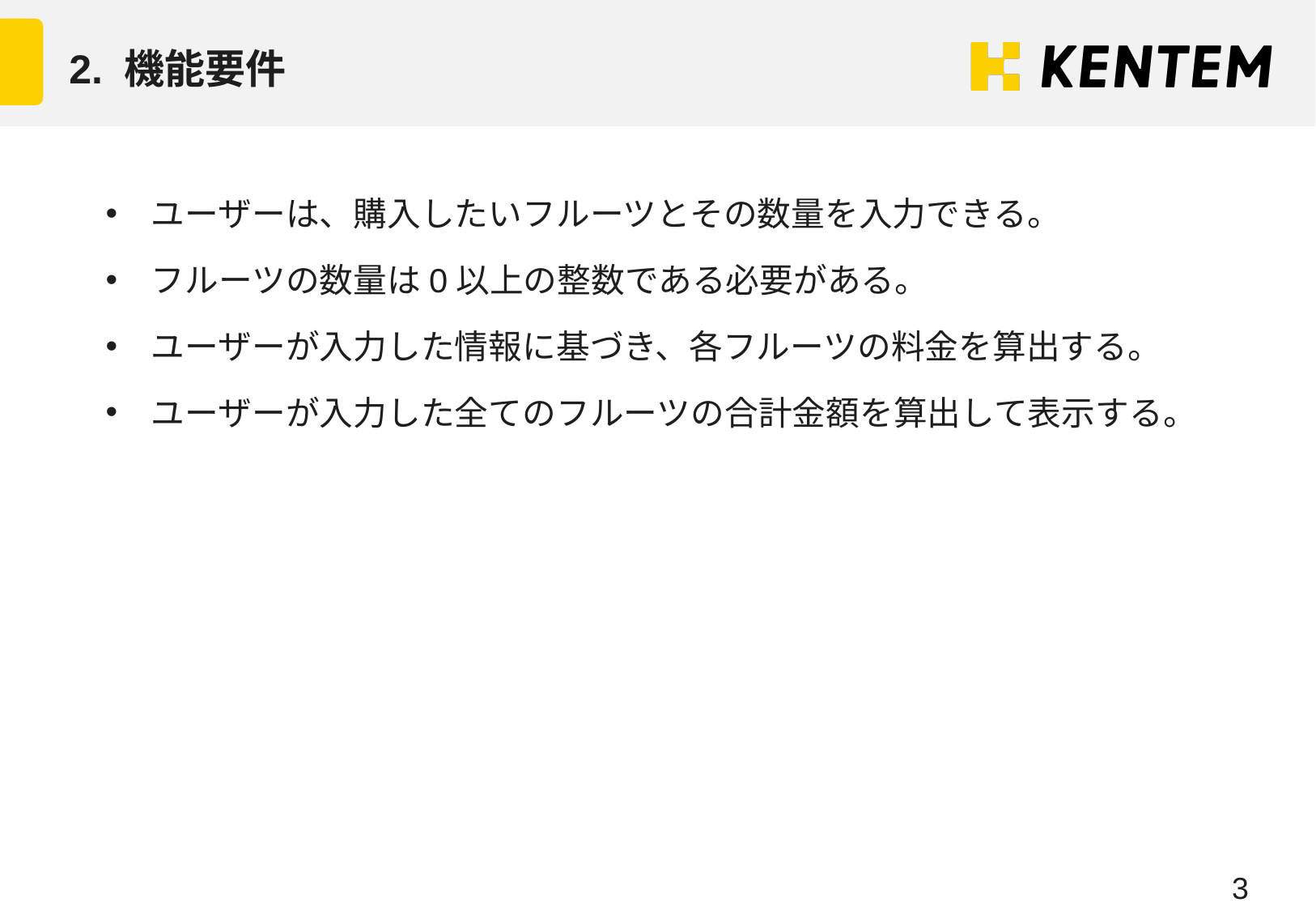

# 2. 機能要件
ユーザーは、購入したいフルーツとその数量を入力できる。
フルーツの数量は0以上の整数である必要がある。
ユーザーが入力した情報に基づき、各フルーツの料金を算出する。
ユーザーが入力した全てのフルーツの合計金額を算出して表示する。
3